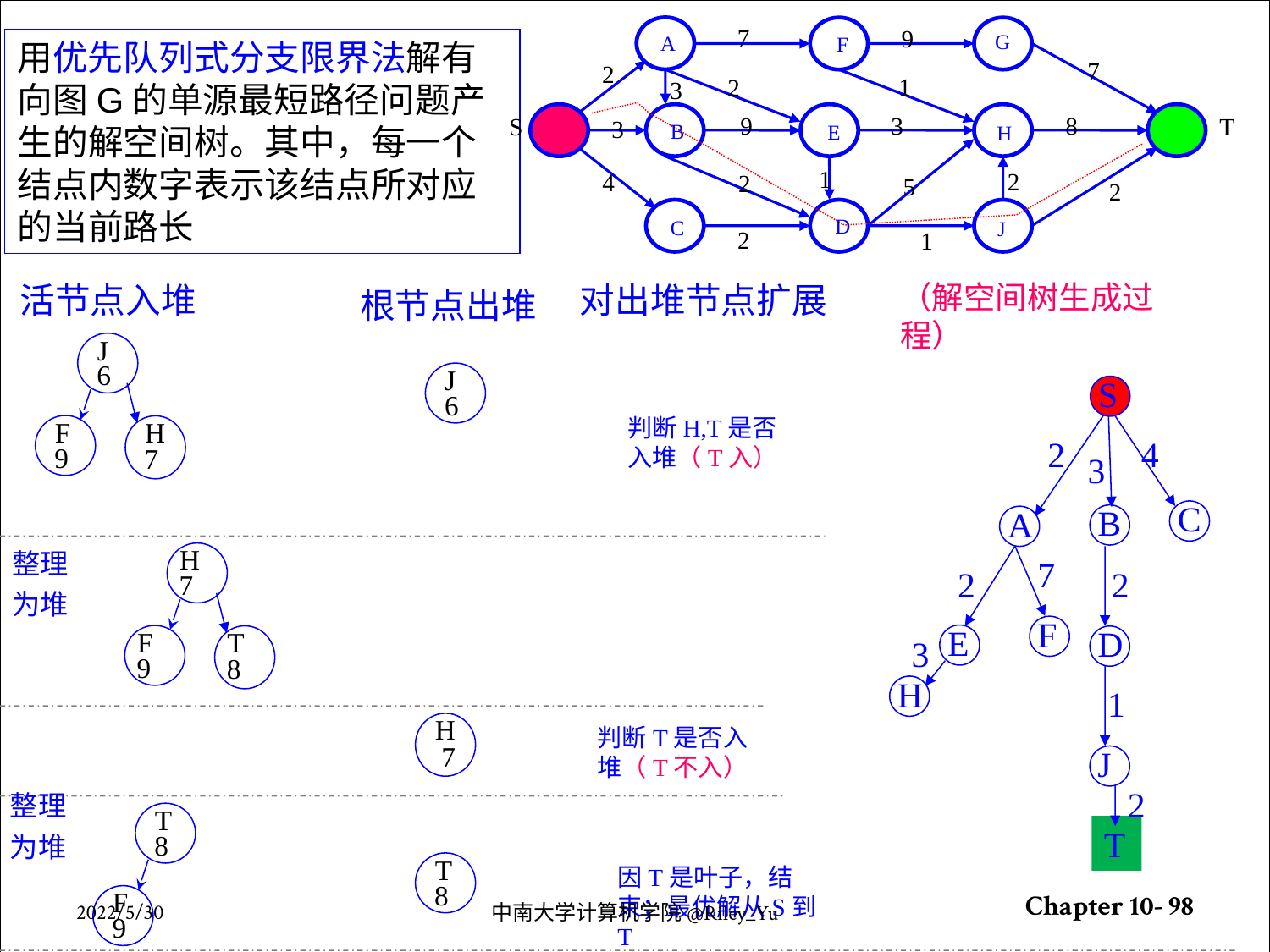

7
9

7
2

1
2
3

9
3

8

S
T
3

1
2
4
2
5
2

2
1

G
A
F

B
E
H
D
C
J
用优先队列式分支限界法解有向图G的单源最短路径问题产生的解空间树。其中，每一个结点内数字表示该结点所对应的当前路长
活节点入堆
对出堆节点扩展
（解空间树生成过程）
根节点出堆
 J

 6

 F

 9
 H

 7
 J

 6
S

2
4
3
C

B

A

7

2
2
F

E

D

3

H

1
J

2

T

判断H,T是否入堆（T入）

H

7

F

9
T

8
整理
为堆

 H

  7
判断T是否入堆（T不入）
整理
为堆
 T

 8

 F

 9

 T

 8
因T是叶子，结束；最优解从S到T
2022/5/30
Chapter 10- 98
中南大学计算机学院@Riley_Yu